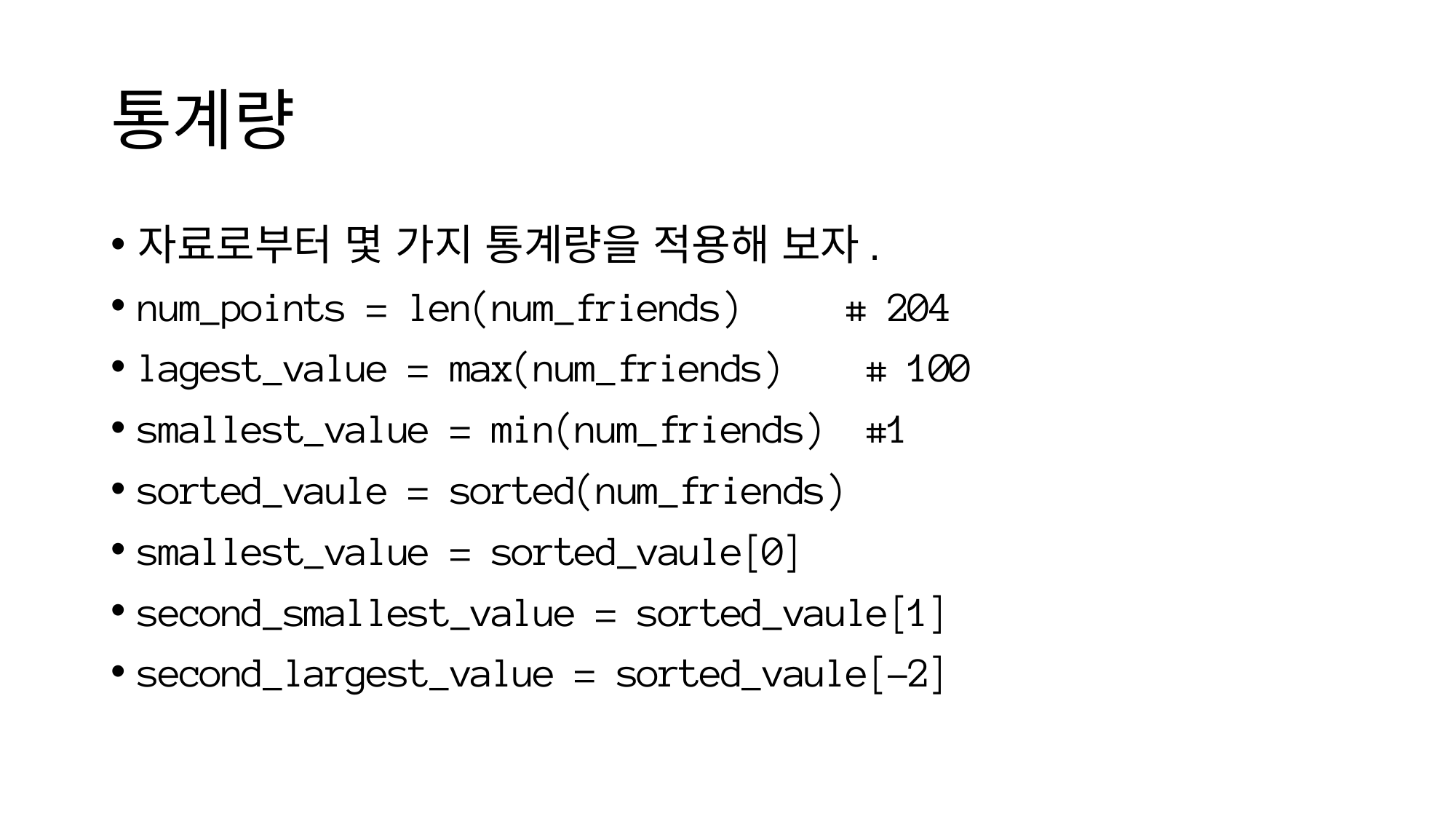

# 통계량
자료로부터 몇 가지 통계량을 적용해 보자.
num_points = len(num_friends)     # 204
lagest_value = max(num_friends)    # 100
smallest_value = min(num_friends)  #1
sorted_vaule = sorted(num_friends)
smallest_value = sorted_vaule[0]
second_smallest_value = sorted_vaule[1]
second_largest_value = sorted_vaule[-2]